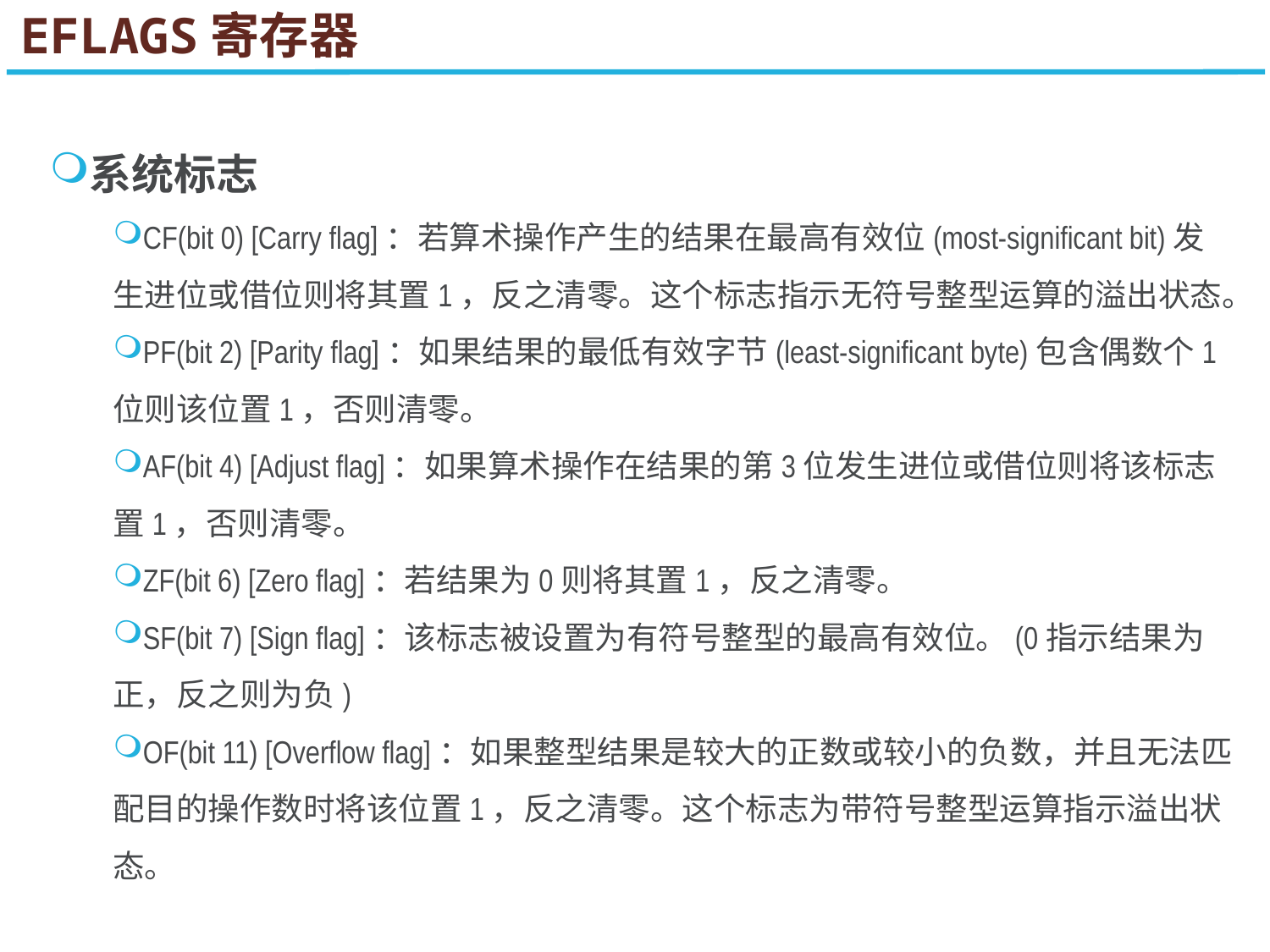

EFLAGS寄存器
系统标志
CF(bit 0) [Carry flag]：若算术操作产生的结果在最高有效位(most-significant bit)发生进位或借位则将其置1，反之清零。这个标志指示无符号整型运算的溢出状态。
PF(bit 2) [Parity flag]：如果结果的最低有效字节(least-significant byte)包含偶数个1位则该位置1，否则清零。
AF(bit 4) [Adjust flag]：如果算术操作在结果的第3位发生进位或借位则将该标志置1，否则清零。
ZF(bit 6) [Zero flag]：若结果为0则将其置1，反之清零。
SF(bit 7) [Sign flag]：该标志被设置为有符号整型的最高有效位。(0指示结果为正，反之则为负)
OF(bit 11) [Overflow flag]：如果整型结果是较大的正数或较小的负数，并且无法匹配目的操作数时将该位置1，反之清零。这个标志为带符号整型运算指示溢出状态。